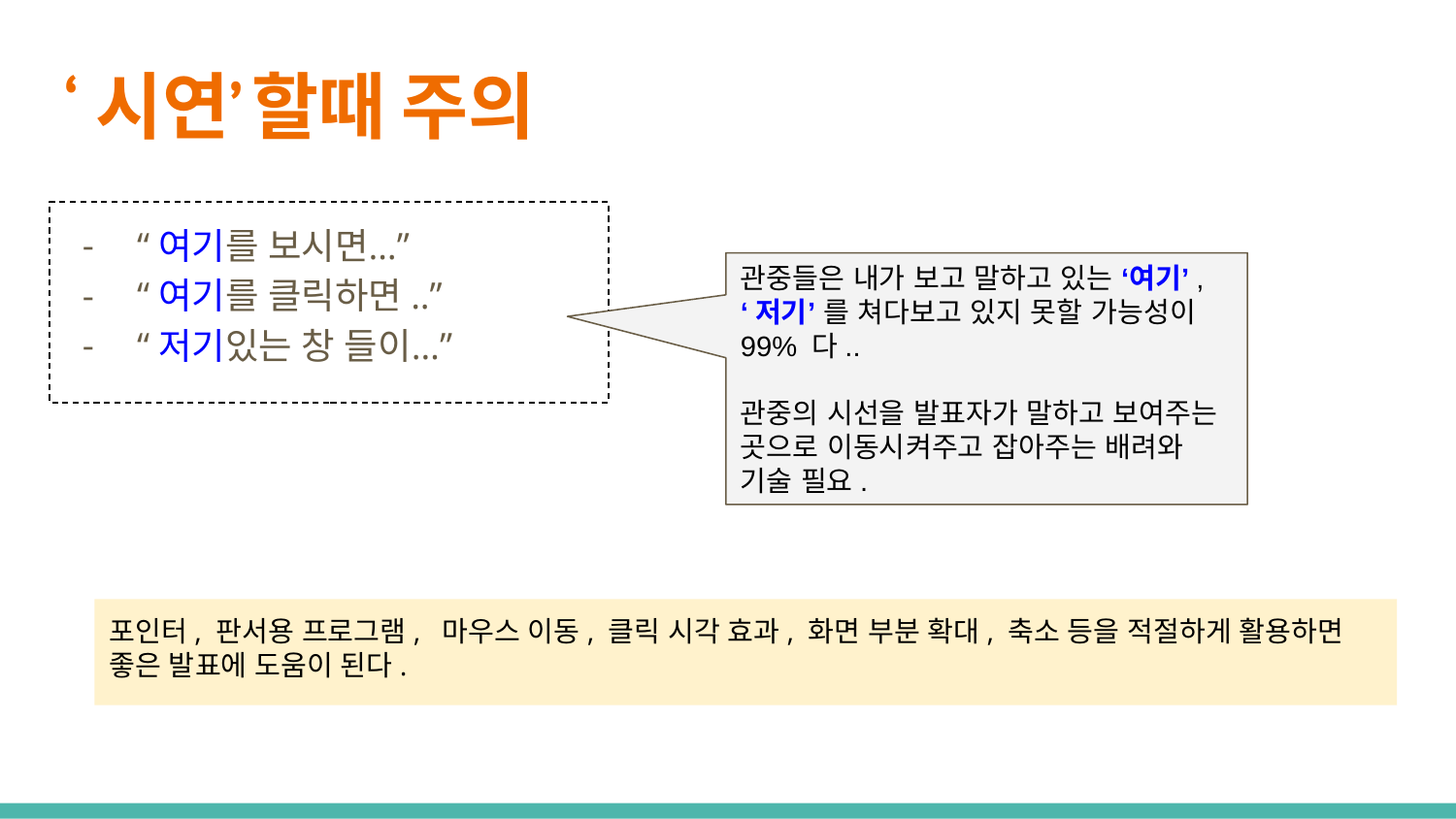

# ‘시연’ 할때 주의
“여기를 보시면…”
“여기를 클릭하면..”
“저기있는 창 들이…”
관중들은 내가 보고 말하고 있는 ‘여기’, ‘저기’ 를 쳐다보고 있지 못할 가능성이 99% 다..
관중의 시선을 발표자가 말하고 보여주는 곳으로 이동시켜주고 잡아주는 배려와 기술 필요.
포인터, 판서용 프로그램,  마우스 이동, 클릭 시각 효과, 화면 부분 확대, 축소 등을 적절하게 활용하면
좋은 발표에 도움이 된다.